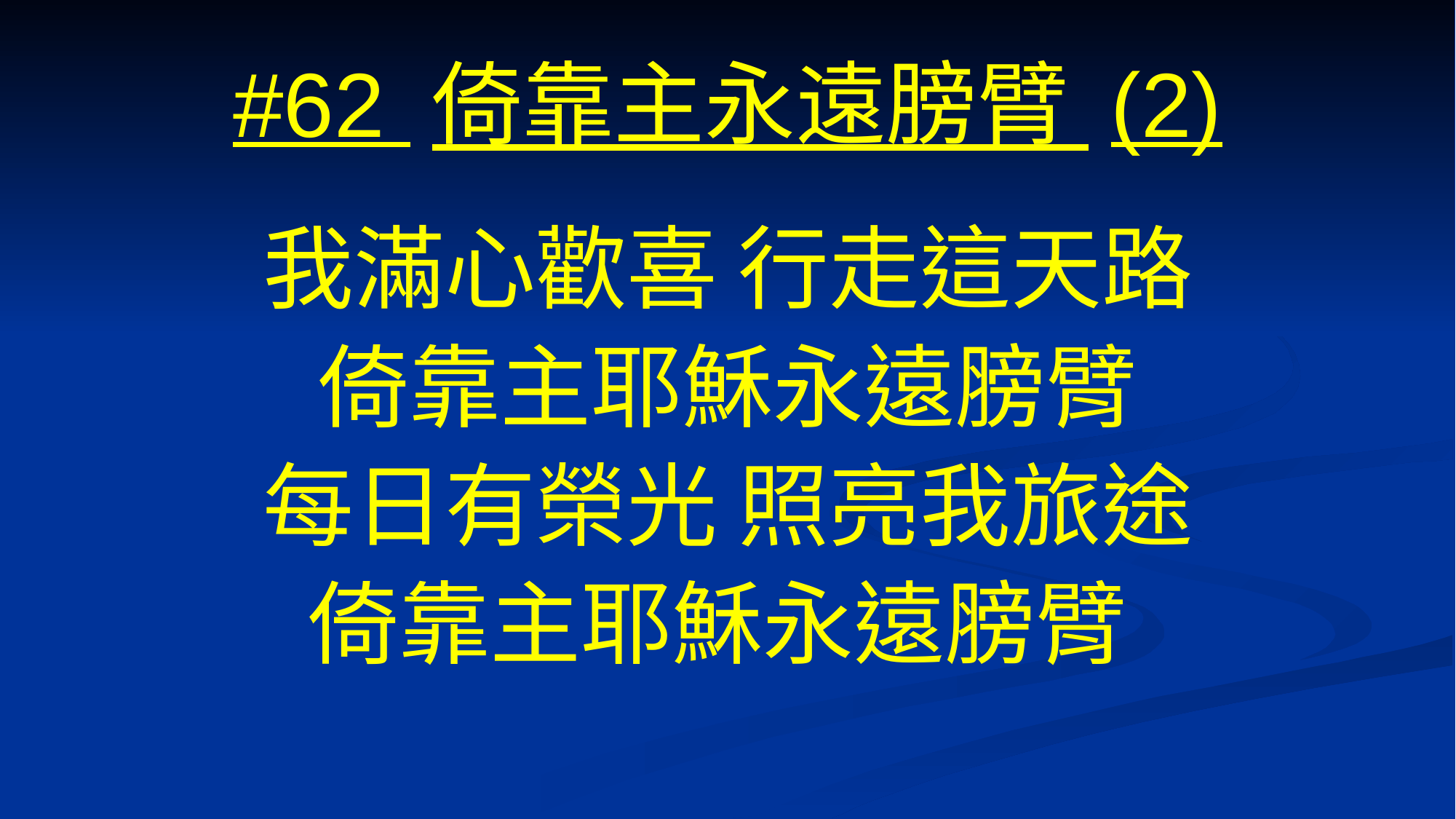

# #62 倚靠主永遠膀臂 (2)
我滿心歡喜 行走這天路
倚靠主耶穌永遠膀臂
每日有榮光 照亮我旅途
倚靠主耶穌永遠膀臂